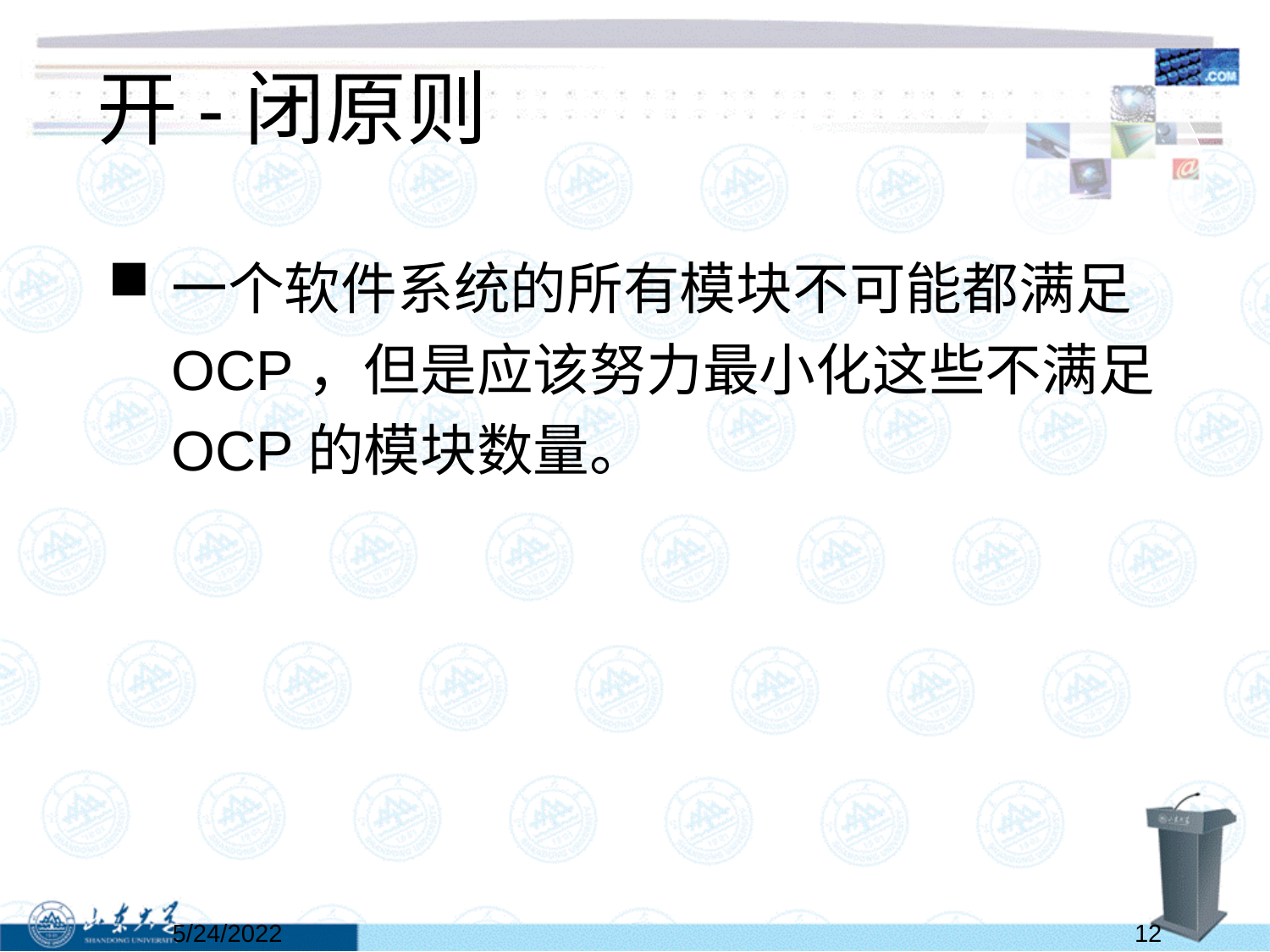

# 开-闭原则
一个软件系统的所有模块不可能都满足OCP，但是应该努力最小化这些不满足OCP的模块数量。
5/24/2022
12